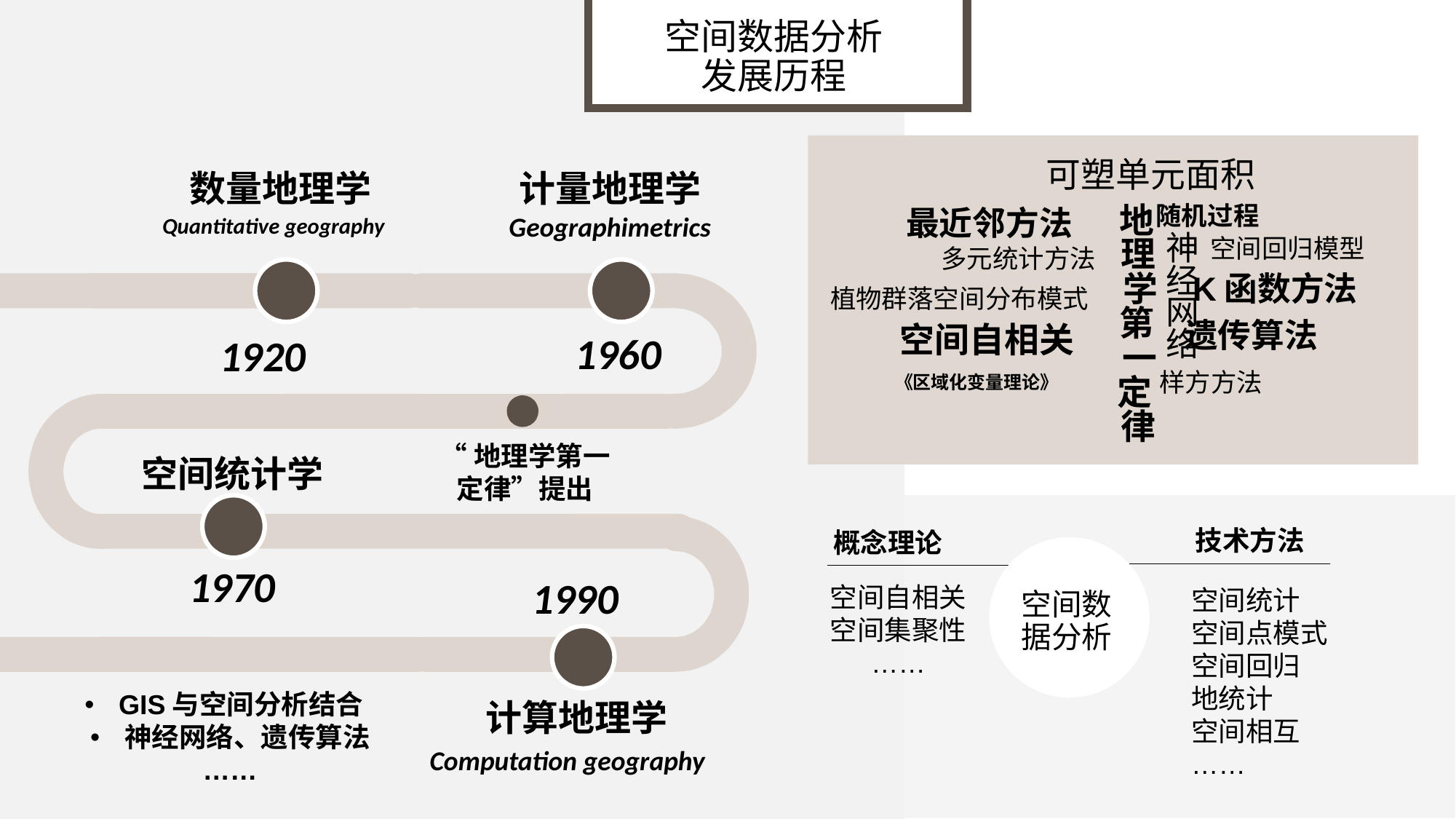

空间数据分析
发展历程
# 章节安排

可塑单元面积

地
随机过程
最近邻方法
神
理
空间回归模型
多元统计方法
经
学
K函数方法
植物群落空间分布模式
网
第
遗传算法
空间自相关
络
一
样方方法
定
《区域化变量理论》
律
数量地理学
计量地理学
Quantitative geography
Geographimetrics

1960
1920

“地理学第一定律”提出
空间统计学

技术方法
概念理论

1970
1990
空间数
据分析
空间自相关
空间集聚性
……

GIS与空间分析结合
神经网络、遗传算法
……
空间统计
空间点模式
空间回归
地统计
空间相互
……
计算地理学
Computation geography